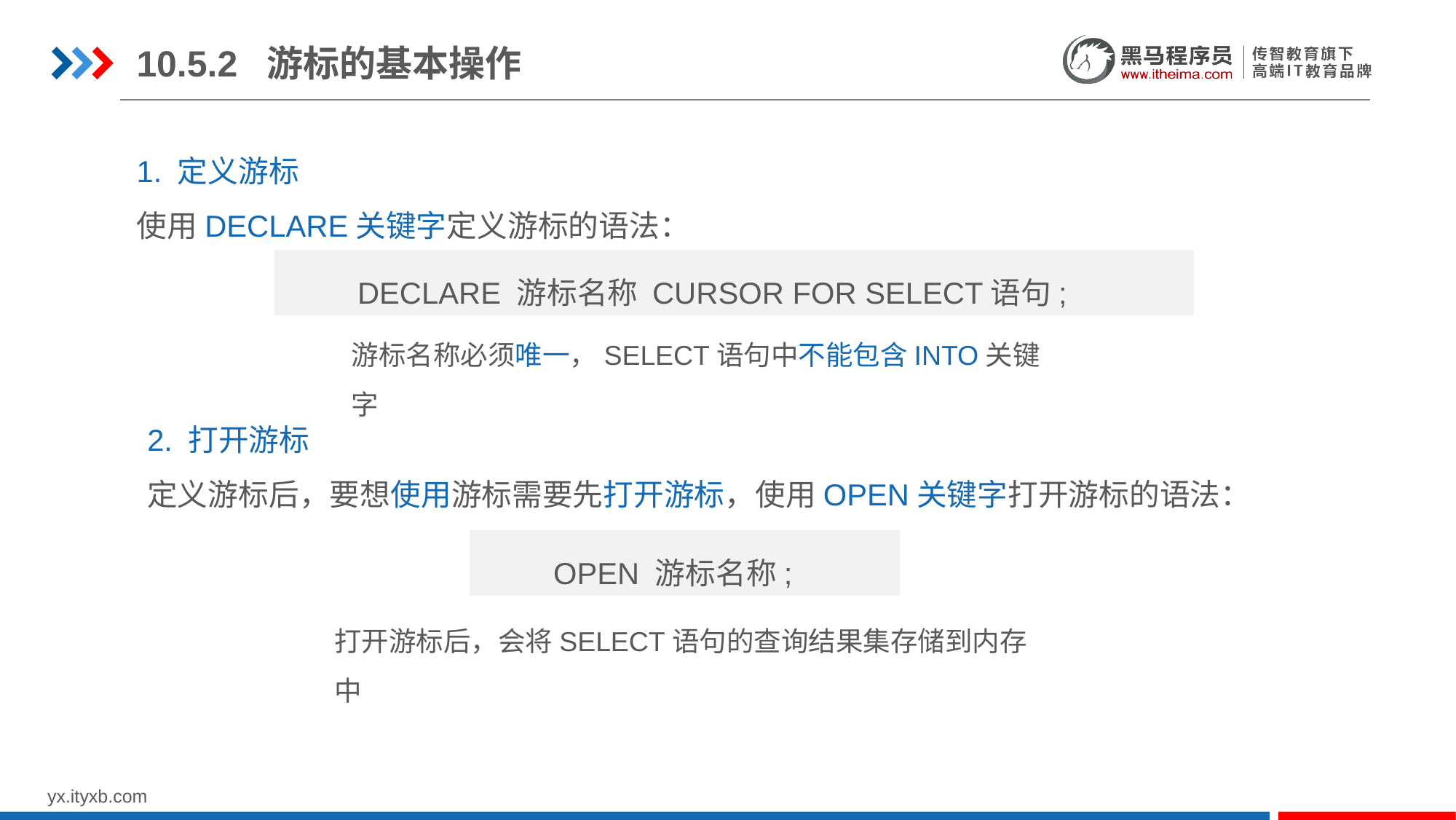

10.5.2  游标的基本操作
1. 定义游标
使用DECLARE关键字定义游标的语法：
DECLARE 游标名称 CURSOR FOR SELECT语句;
游标名称必须唯一，SELECT语句中不能包含INTO关键字
2. 打开游标
定义游标后，要想使用游标需要先打开游标，使用OPEN关键字打开游标的语法：
OPEN 游标名称;
打开游标后，会将SELECT语句的查询结果集存储到内存中